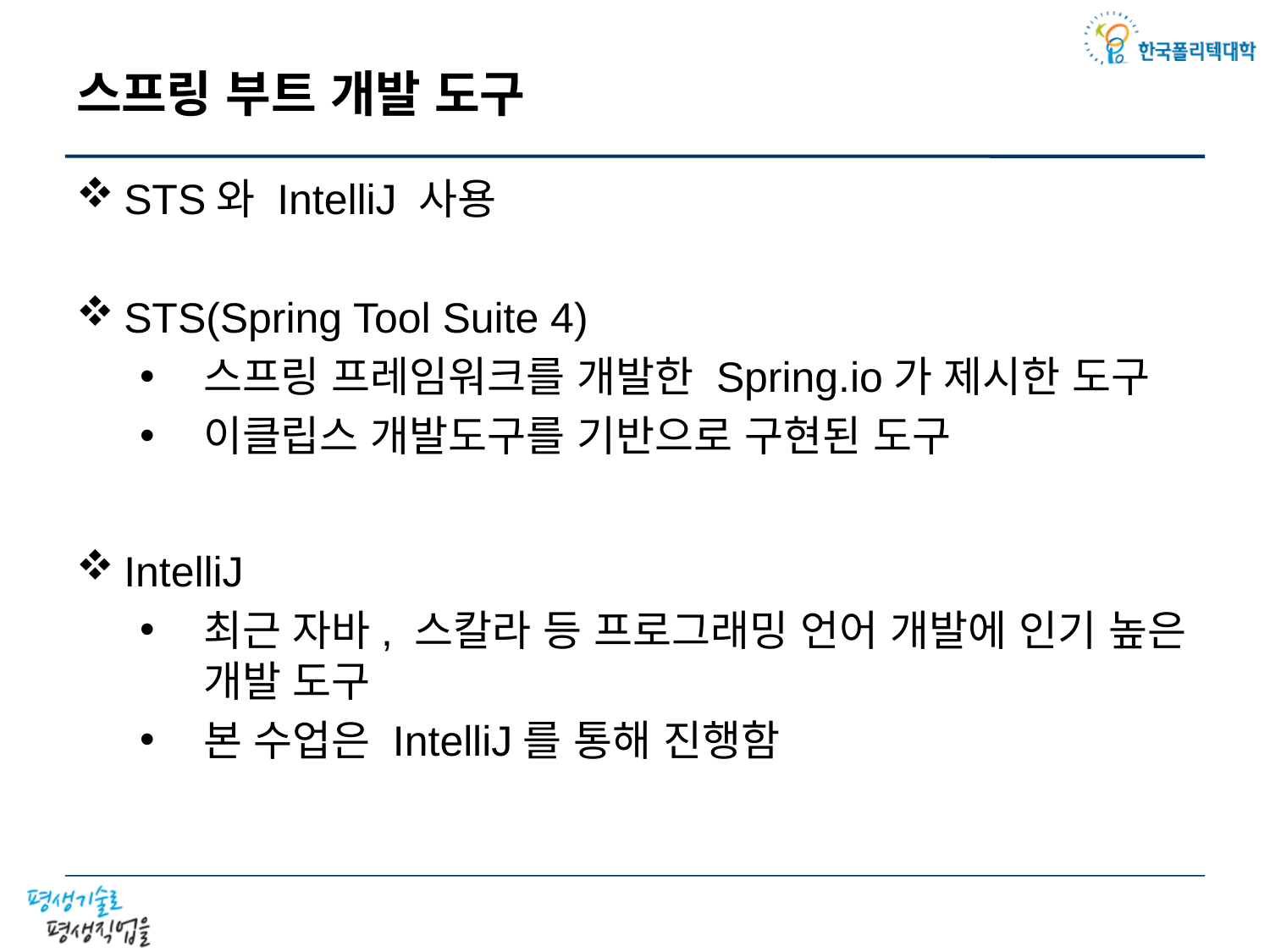

# 스프링 부트 개발 도구
STS와 IntelliJ 사용

STS(Spring Tool Suite 4)
스프링 프레임워크를 개발한 Spring.io가 제시한 도구
이클립스 개발도구를 기반으로 구현된 도구

IntelliJ
최근 자바, 스칼라 등 프로그래밍 언어 개발에 인기 높은 개발 도구
본 수업은 IntelliJ를 통해 진행함